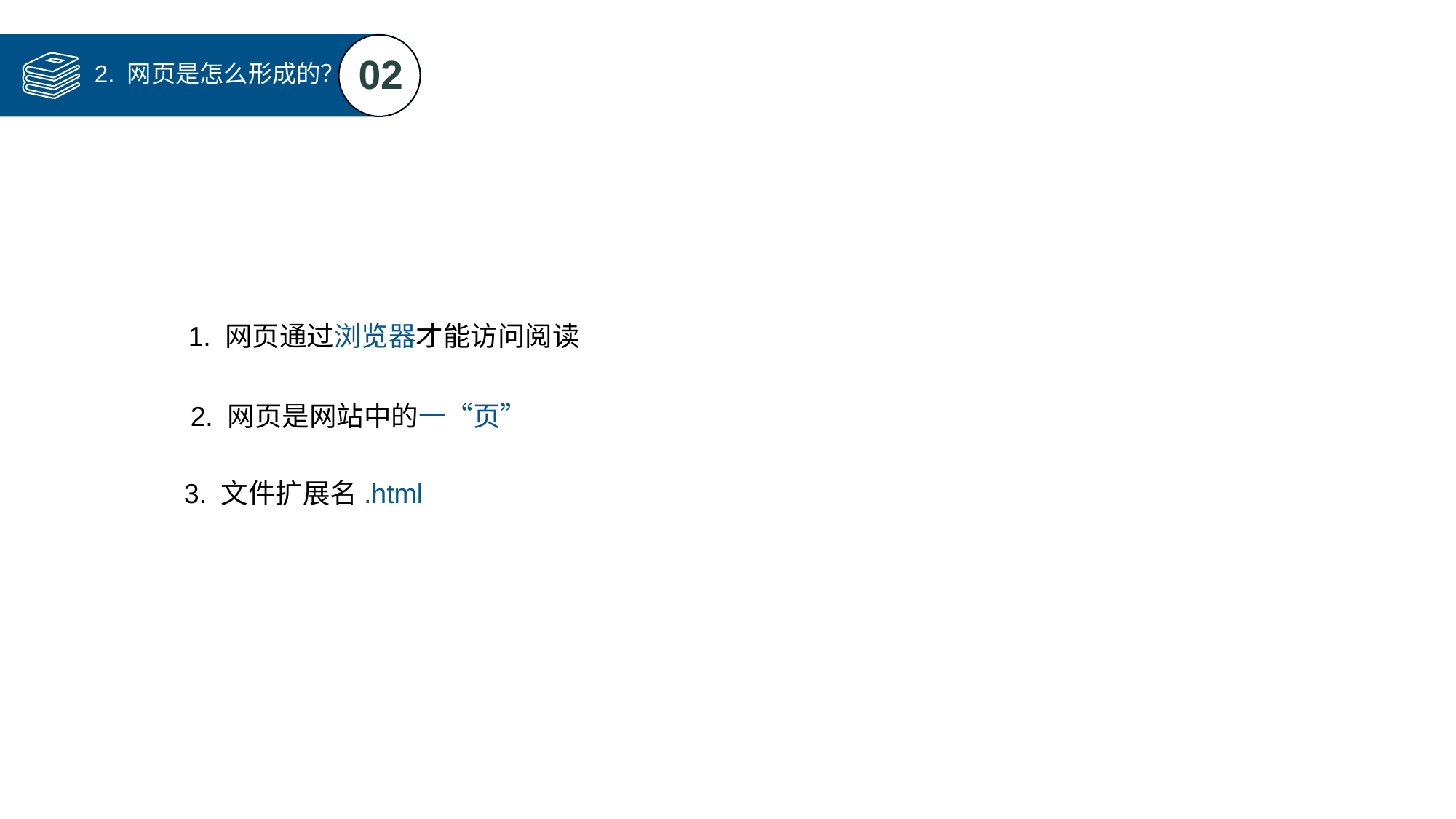

02

2. 网页是怎么形成的？

1. 网页通过浏览器才能访问阅读
2. 网页是网站中的一“页”

3. 文件扩展名.html